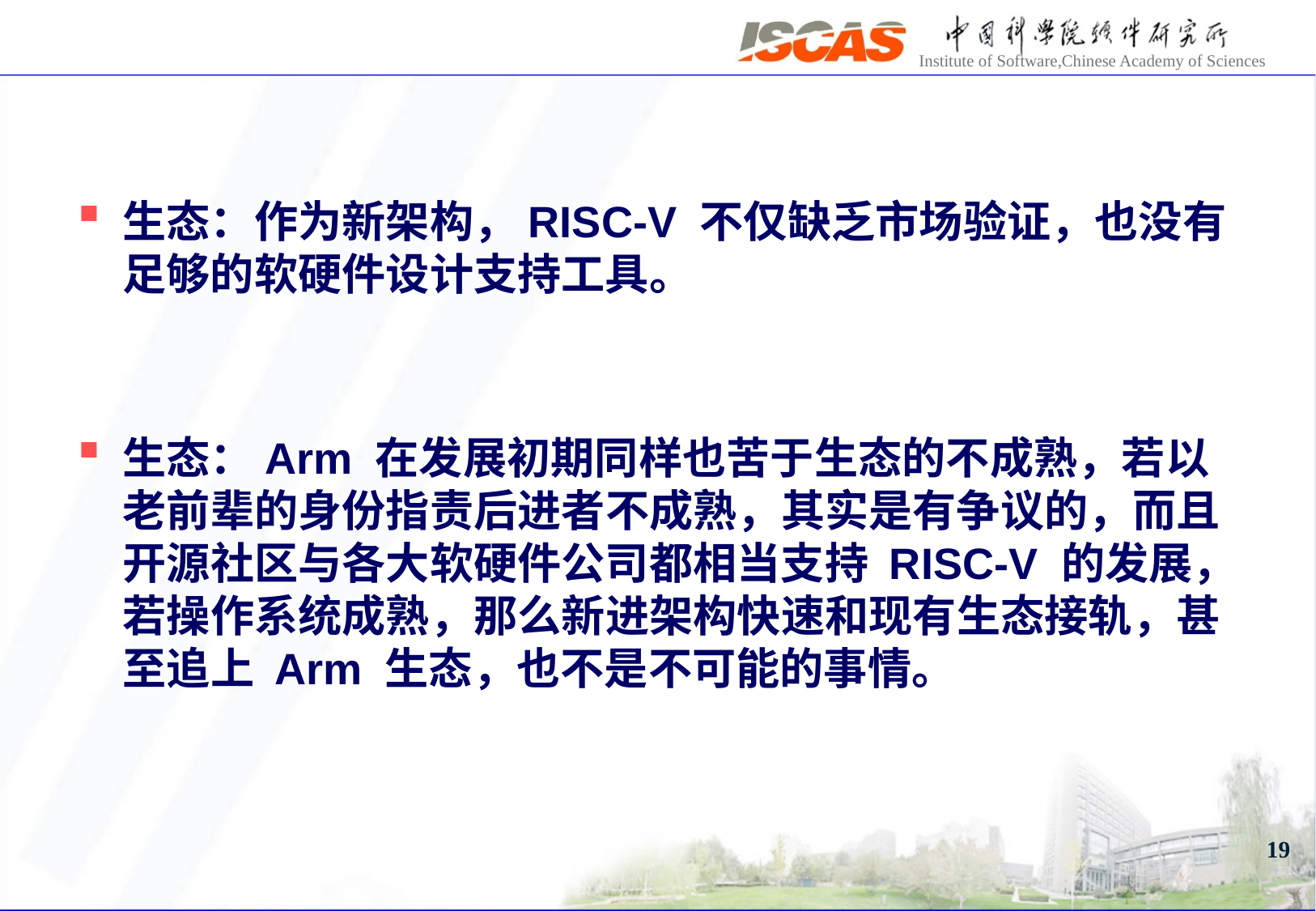

#
生态：作为新架构，RISC-V 不仅缺乏市场验证，也没有足够的软硬件设计支持工具。

生态：Arm 在发展初期同样也苦于生态的不成熟，若以老前辈的身份指责后进者不成熟，其实是有争议的，而且开源社区与各大软硬件公司都相当支持 RISC-V 的发展，若操作系统成熟，那么新进架构快速和现有生态接轨，甚至追上 Arm 生态，也不是不可能的事情。
19